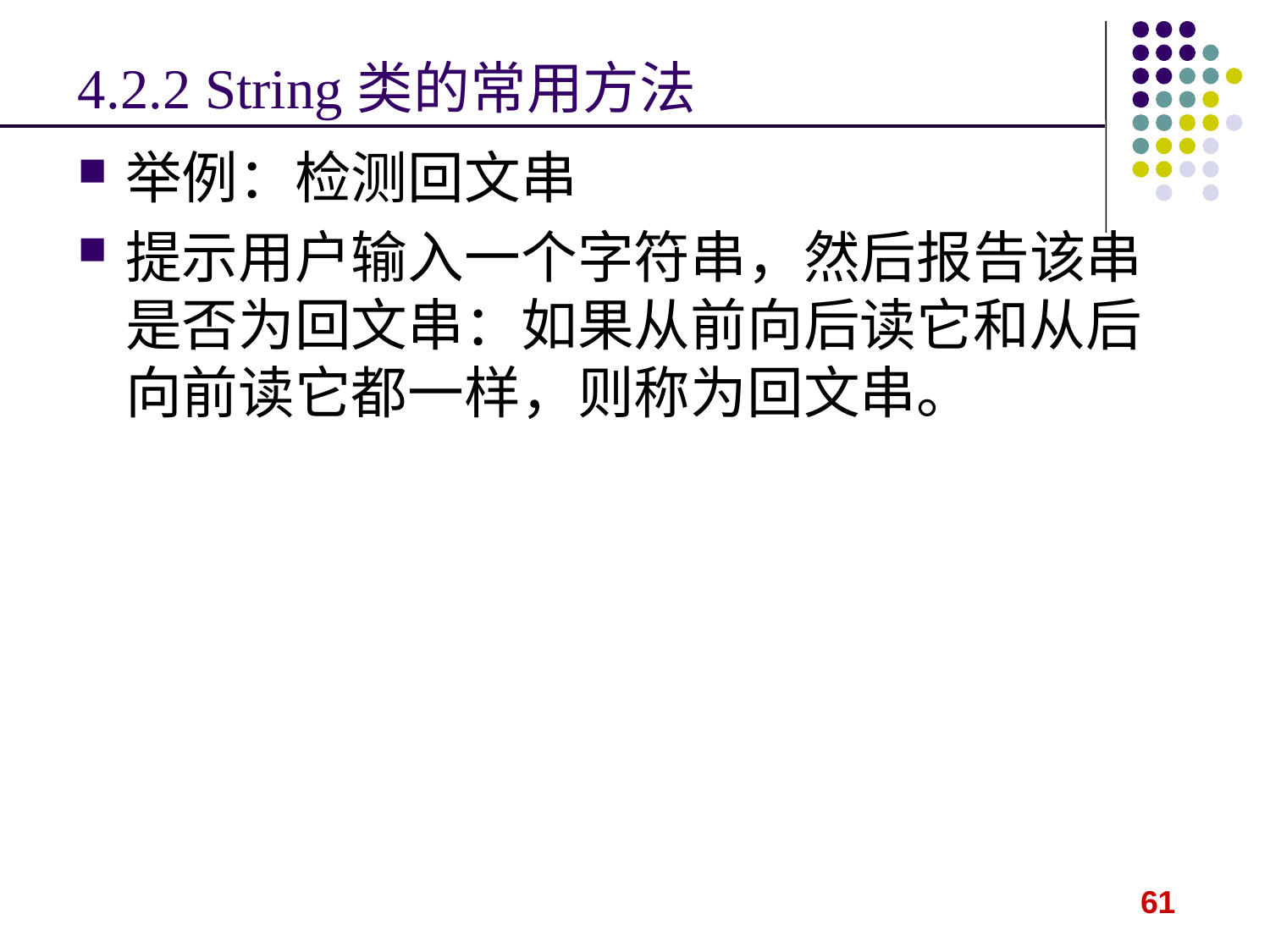

4.2.2 String类的常用方法
举例：检测回文串
提示用户输入一个字符串，然后报告该串是否为回文串：如果从前向后读它和从后向前读它都一样，则称为回文串。